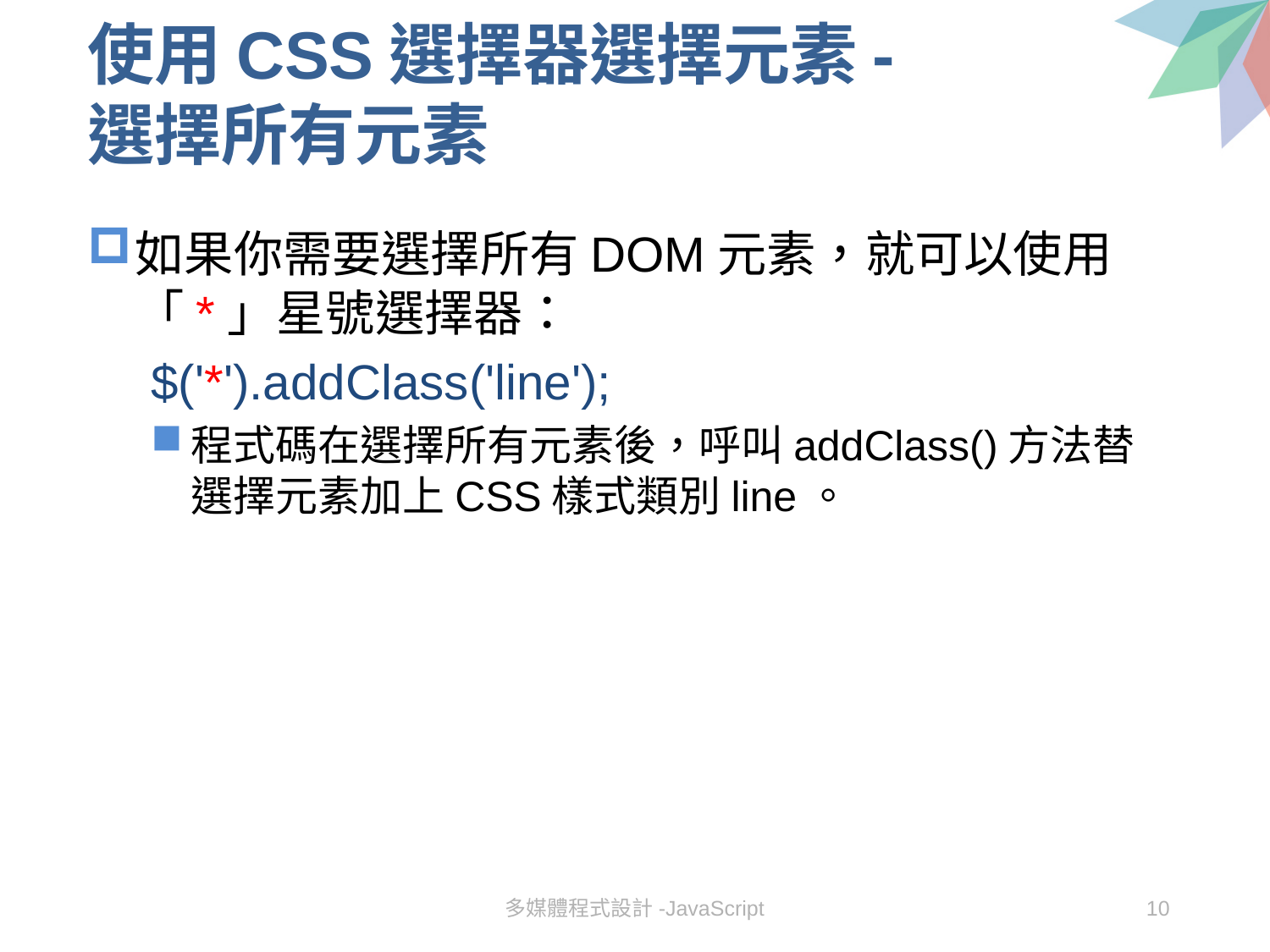

# 使用CSS選擇器選擇元素- 選擇所有元素
如果你需要選擇所有DOM元素，就可以使用「*」星號選擇器：
$('*').addClass('line');
程式碼在選擇所有元素後，呼叫addClass()方法替選擇元素加上CSS樣式類別line。
多媒體程式設計-JavaScript
10